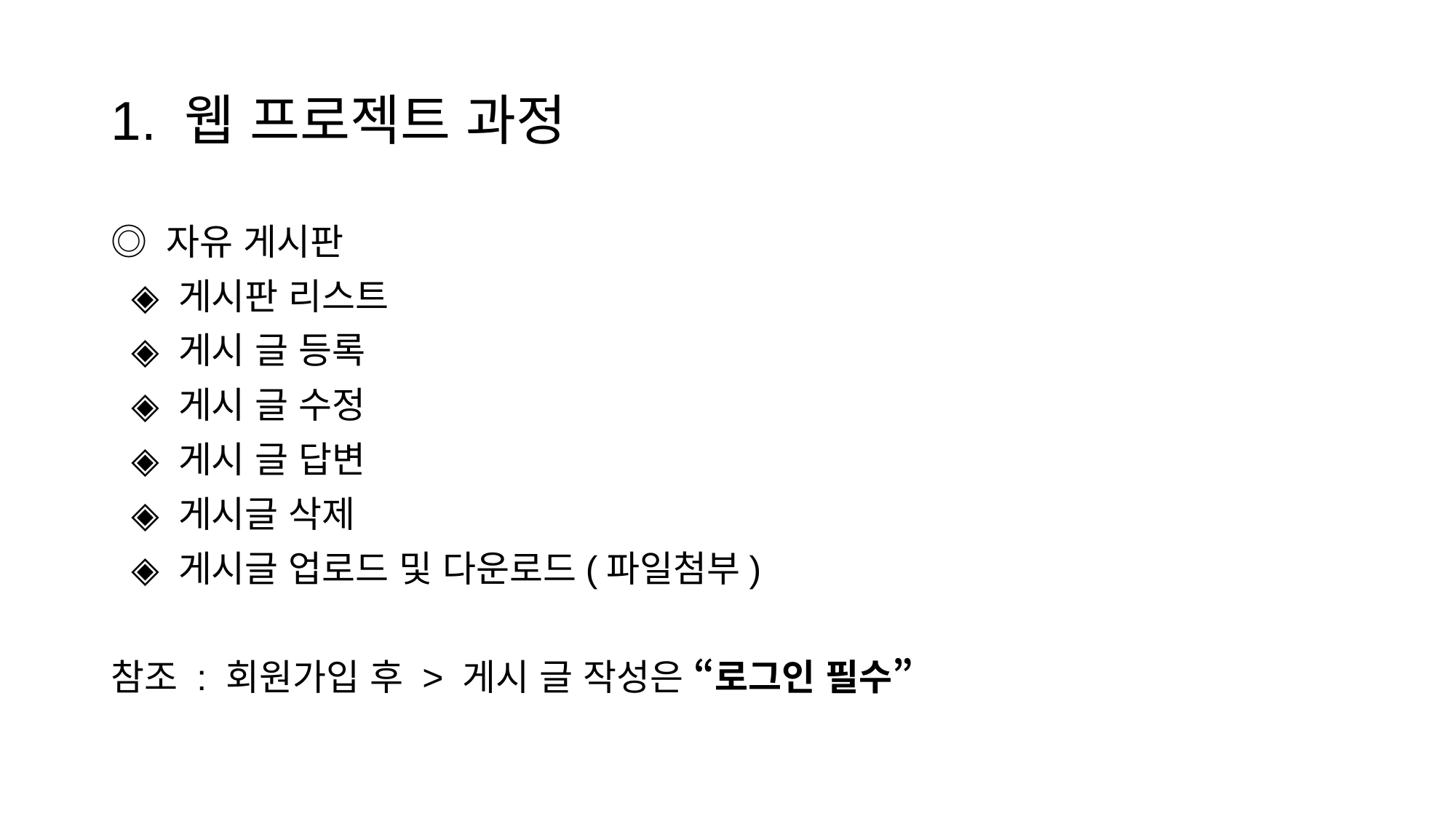

# 1. 웹 프로젝트 과정
◎ 자유 게시판
  ◈ 게시판 리스트
  ◈ 게시 글 등록
  ◈ 게시 글 수정
  ◈ 게시 글 답변
  ◈ 게시글 삭제
  ◈ 게시글 업로드 및 다운로드(파일첨부)

참조 : 회원가입 후 > 게시 글 작성은 “로그인 필수”